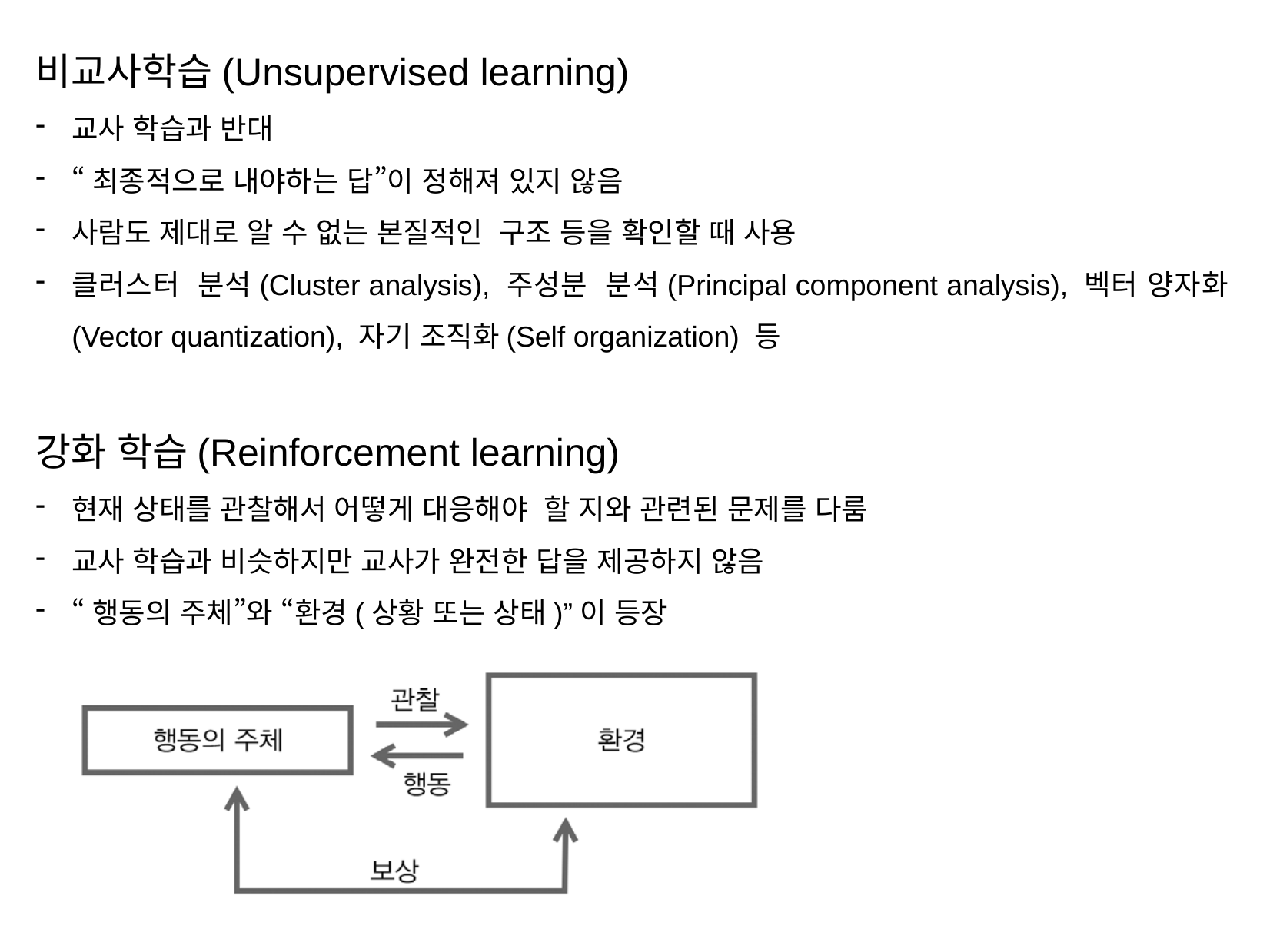

비교사학습(Unsupervised learning)
교사 학습과 반대
“최종적으로 내야하는 답”이 정해져 있지 않음
사람도 제대로 알 수 없는 본질적인  구조 등을 확인할 때 사용
클러스터  분석(Cluster analysis), 주성분  분석(Principal component analysis), 벡터 양자화(Vector quantization), 자기 조직화(Self organization) 등

강화 학습(Reinforcement learning)
현재 상태를 관찰해서 어떻게 대응해야  할 지와 관련된 문제를 다룸
교사 학습과 비슷하지만 교사가 완전한 답을 제공하지 않음
“행동의 주체”와 “환경(상황 또는 상태)”이 등장